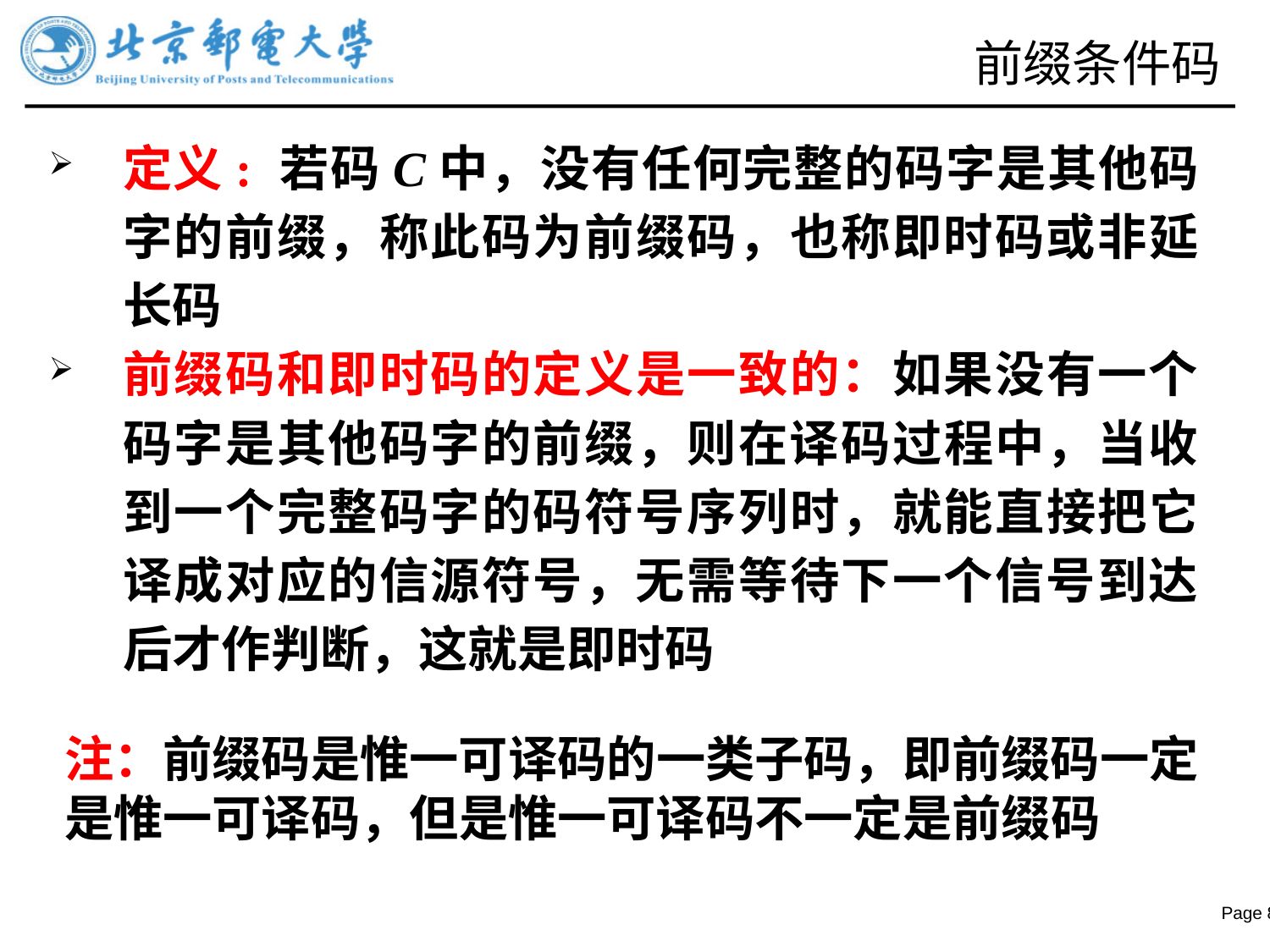

# 前缀条件码
定义: 若码C中，没有任何完整的码字是其他码字的前缀，称此码为前缀码，也称即时码或非延长码
前缀码和即时码的定义是一致的：如果没有一个码字是其他码字的前缀，则在译码过程中，当收到一个完整码字的码符号序列时，就能直接把它译成对应的信源符号，无需等待下一个信号到达后才作判断，这就是即时码
注：前缀码是惟一可译码的一类子码，即前缀码一定是惟一可译码，但是惟一可译码不一定是前缀码